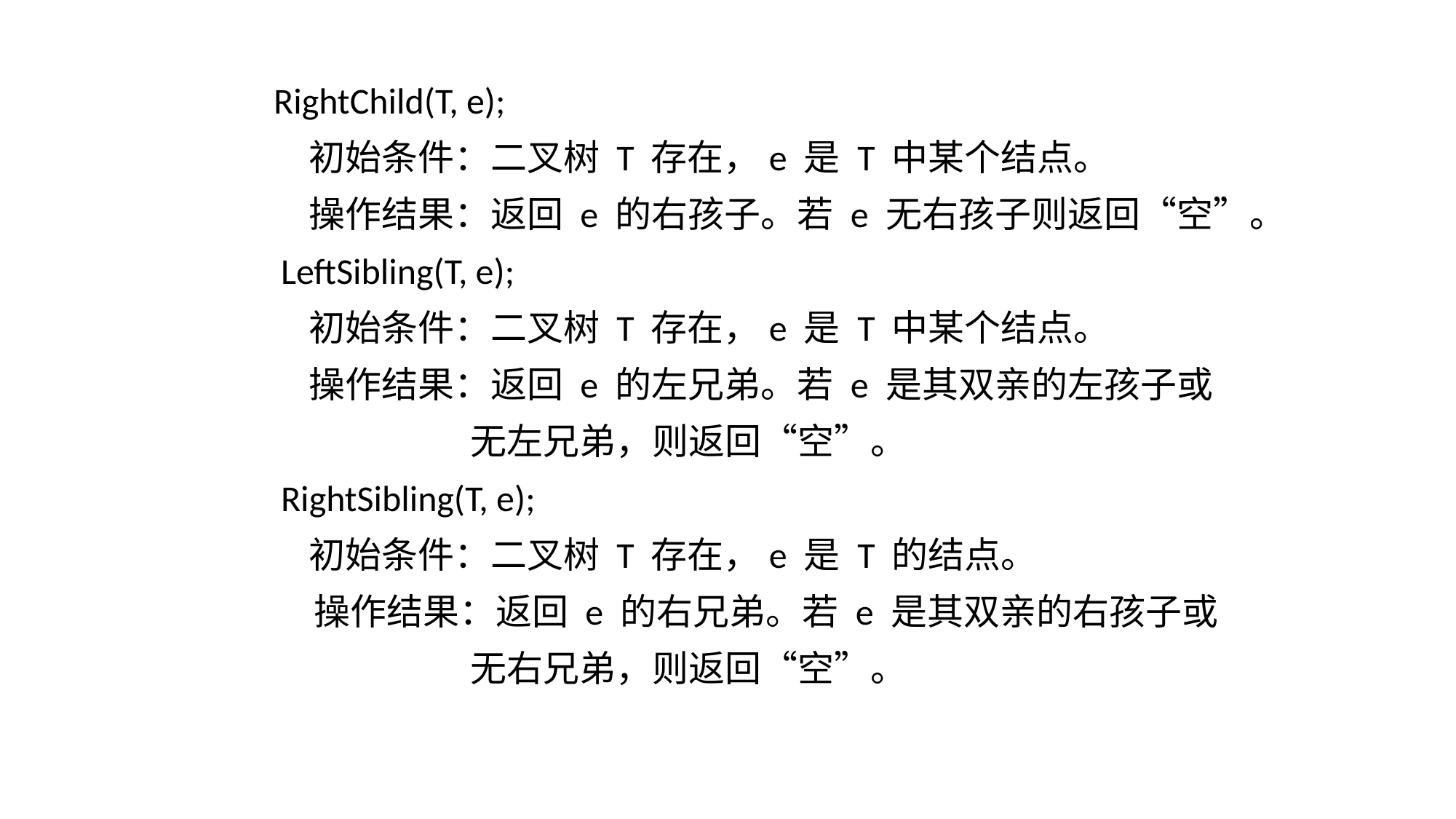

RightChild(T, e);
　　　初始条件：二叉树 T 存在，e 是 T 中某个结点。
　　　操作结果：返回 e 的右孩子。若 e 无右孩子则返回“空”。
　　LeftSibling(T, e);
　　　初始条件：二叉树 T 存在，e 是 T 中某个结点。
　　　操作结果：返回 e 的左兄弟。若 e 是其双亲的左孩子或
                                无左兄弟，则返回“空”。
　　RightSibling(T, e);
　　　初始条件：二叉树 T 存在，e 是 T 的结点。
    　　操作结果：返回 e 的右兄弟。若 e 是其双亲的右孩子或
                                无右兄弟，则返回“空”。